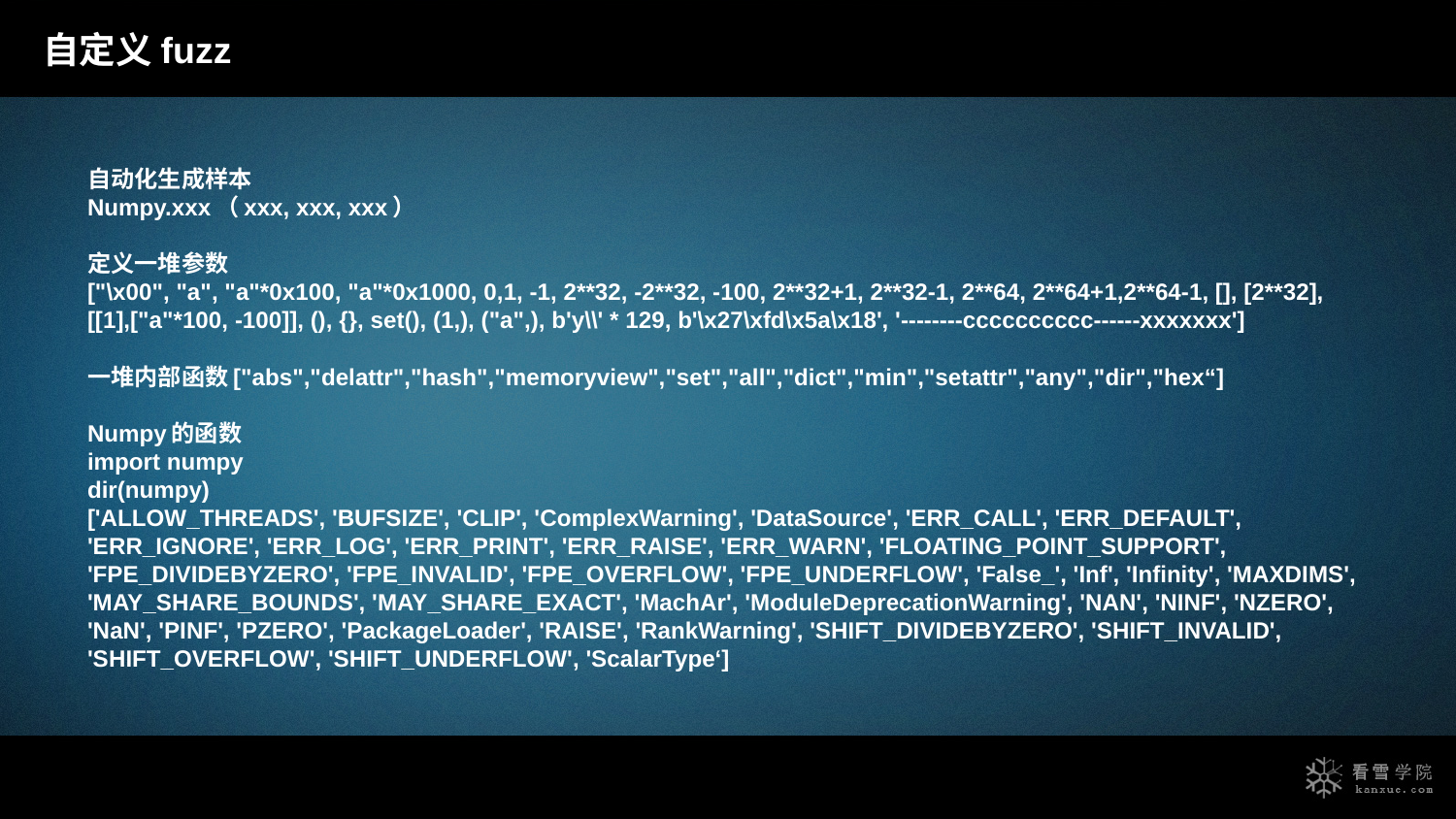

自定义fuzz
自动化生成样本
Numpy.xxx（xxx, xxx, xxx）

定义一堆参数
["\x00", "a", "a"*0x100, "a"*0x1000, 0,1, -1, 2**32, -2**32, -100, 2**32+1, 2**32-1, 2**64, 2**64+1,2**64-1, [], [2**32], [[1],["a"*100, -100]], (), {}, set(), (1,), ("a",), b'y\\' * 129, b'\x27\xfd\x5a\x18', '--------cccccccccc------xxxxxxx']

一堆内部函数["abs","delattr","hash","memoryview","set","all","dict","min","setattr","any","dir","hex“]

Numpy的函数
import numpy
dir(numpy)
['ALLOW_THREADS', 'BUFSIZE', 'CLIP', 'ComplexWarning', 'DataSource', 'ERR_CALL', 'ERR_DEFAULT', 'ERR_IGNORE', 'ERR_LOG', 'ERR_PRINT', 'ERR_RAISE', 'ERR_WARN', 'FLOATING_POINT_SUPPORT', 'FPE_DIVIDEBYZERO', 'FPE_INVALID', 'FPE_OVERFLOW', 'FPE_UNDERFLOW', 'False_', 'Inf', 'Infinity', 'MAXDIMS', 'MAY_SHARE_BOUNDS', 'MAY_SHARE_EXACT', 'MachAr', 'ModuleDeprecationWarning', 'NAN', 'NINF', 'NZERO', 'NaN', 'PINF', 'PZERO', 'PackageLoader', 'RAISE', 'RankWarning', 'SHIFT_DIVIDEBYZERO', 'SHIFT_INVALID', 'SHIFT_OVERFLOW', 'SHIFT_UNDERFLOW', 'ScalarType‘]